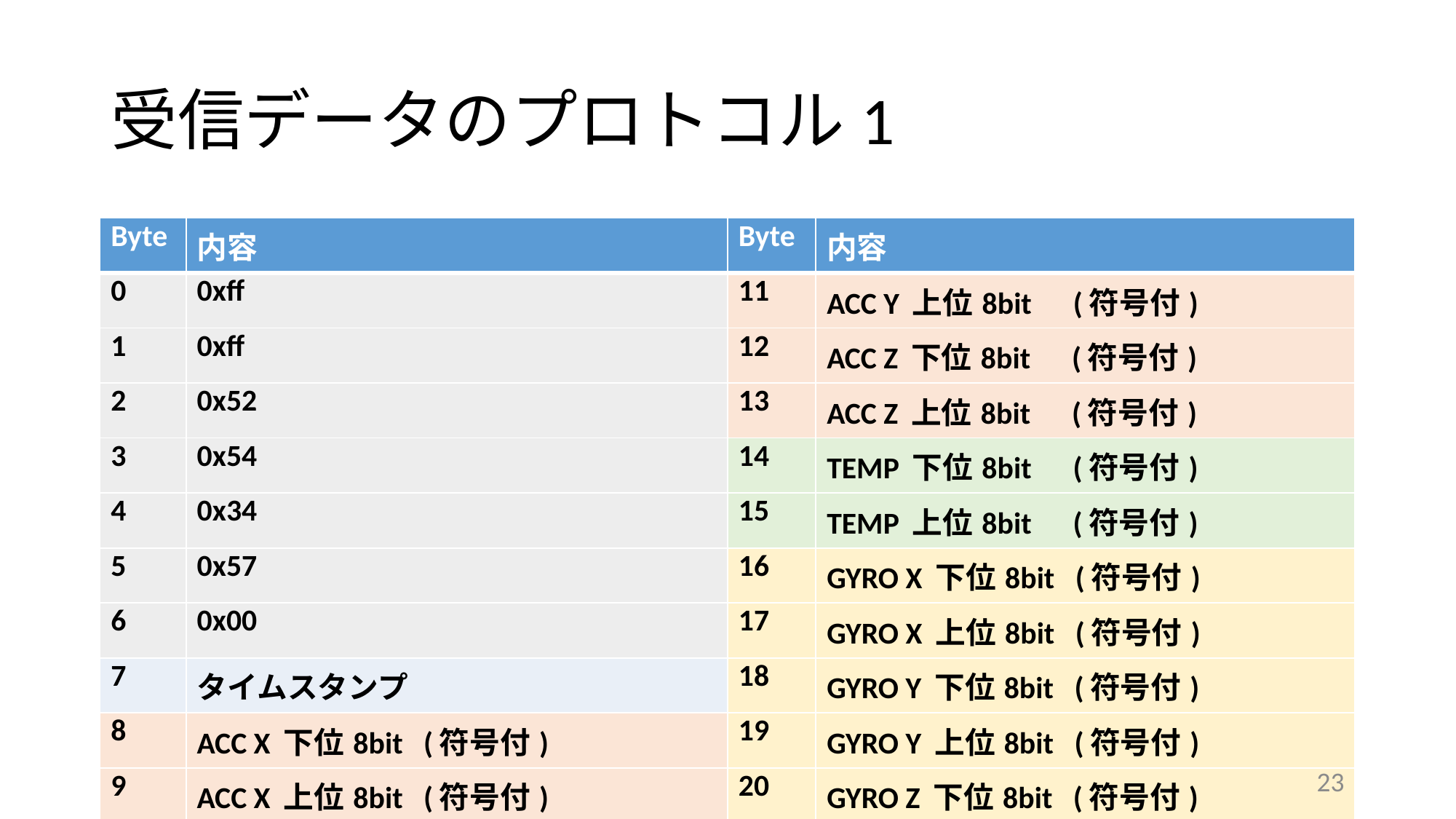

# 受信データのプロトコル1
| Byte | 内容 | Byte | 内容 |
| --- | --- | --- | --- |
| 0 | 0xff | 11 | ACC Y 上位8bit (符号付) |
| 1 | 0xff | 12 | ACC Z 下位8bit (符号付) |
| 2 | 0x52 | 13 | ACC Z 上位8bit (符号付) |
| 3 | 0x54 | 14 | TEMP 下位8bit (符号付) |
| 4 | 0x34 | 15 | TEMP 上位8bit (符号付) |
| 5 | 0x57 | 16 | GYRO X 下位8bit (符号付) |
| 6 | 0x00 | 17 | GYRO X 上位8bit (符号付) |
| 7 | タイムスタンプ | 18 | GYRO Y 下位8bit (符号付) |
| 8 | ACC X 下位8bit (符号付) | 19 | GYRO Y 上位8bit (符号付) |
| 9 | ACC X 上位8bit (符号付) | 20 | GYRO Z 下位8bit (符号付) |
| 10 | ACC Y 下位8bit (符号付) | 21 | GYRO Z 上位8bit (符号付) |
23